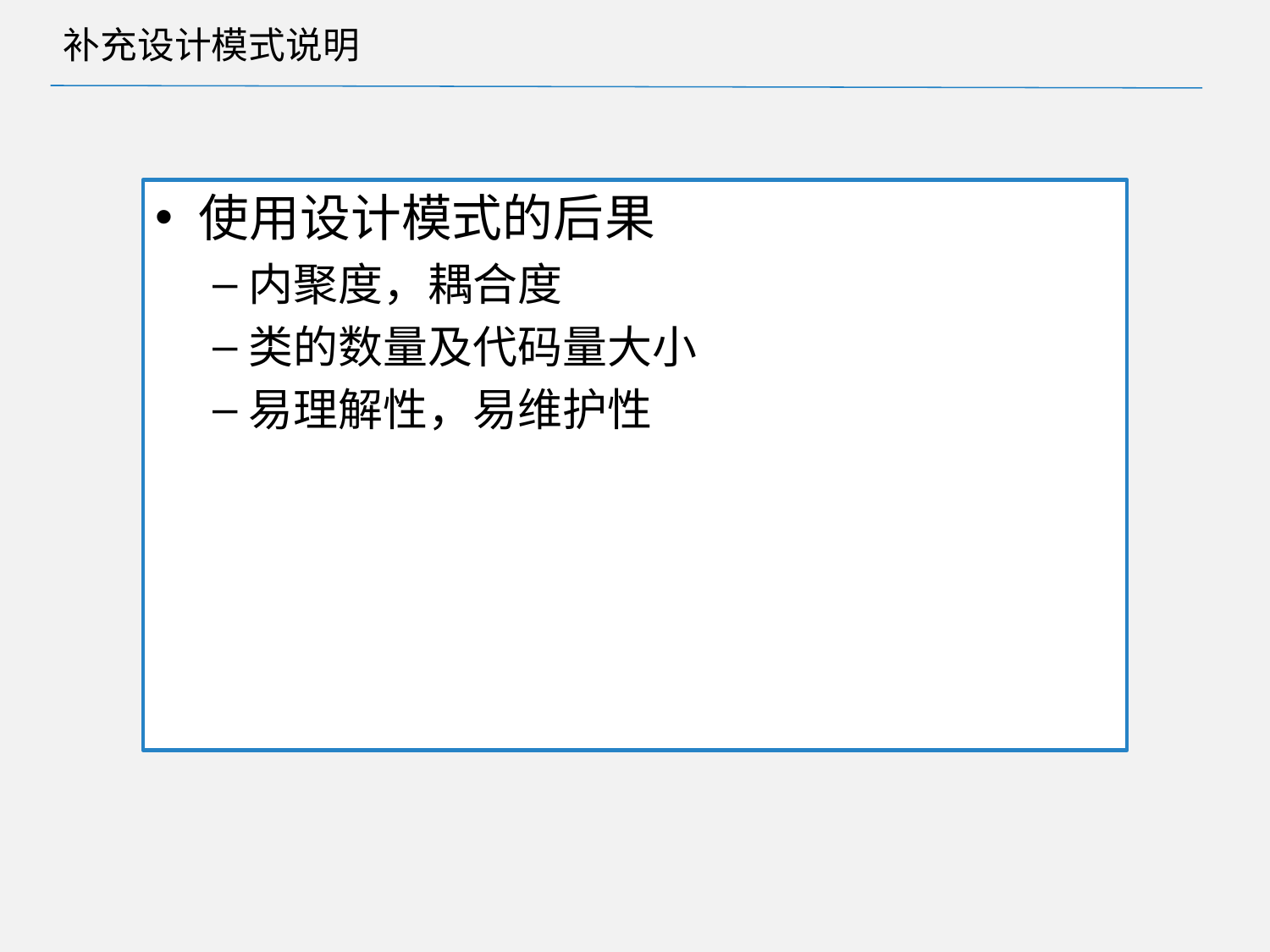

# 补充设计模式说明
使用设计模式的后果
内聚度，耦合度
类的数量及代码量大小
易理解性，易维护性